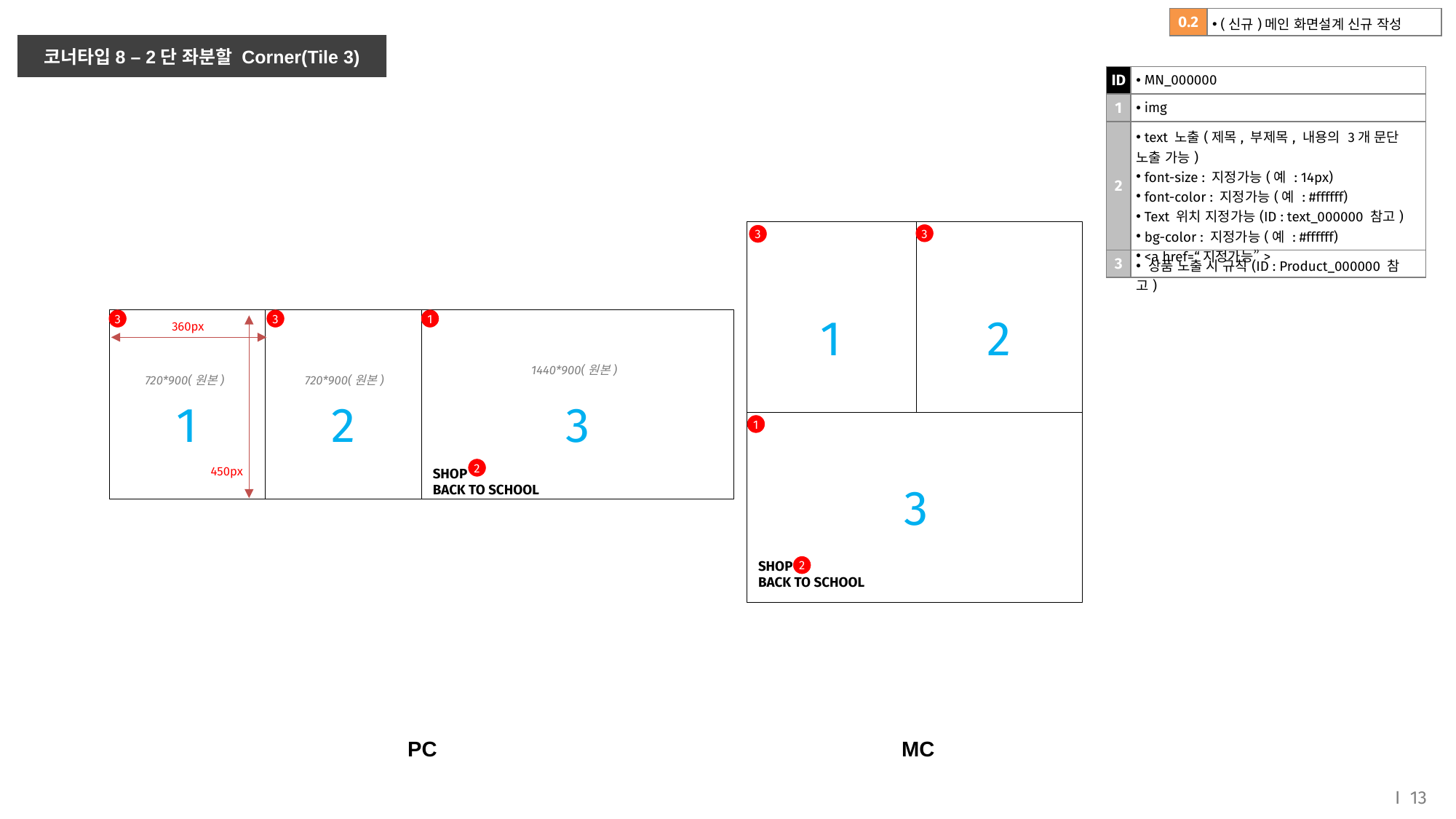

| 0.2 | (신규)메인 화면설계 신규 작성 |
| --- | --- |
코너타입8 – 2단 좌분할 Corner(Tile 3)
| ID | MN\_000000 |
| --- | --- |
| 1 | img |
| 2 | text 노출(제목, 부제목, 내용의 3개 문단 노출 가능) font-size : 지정가능(예 : 14px) font-color : 지정가능(예 : #ffffff) Text 위치 지정가능(ID : text\_000000 참고) bg-color : 지정가능(예 : #ffffff) <a href=“지정가능”> |
| 3 | 상품 노출 시 규칙(ID : Product\_000000 참고) |

3
3
1
2
3

3
1

360px
1440*900(원본)
720*900(원본)
720*900(원본)
1
2
3

1
2
450px
SHOP
BACK TO SCHOOL
3
2
SHOP
BACK TO SCHOOL
MC
PC